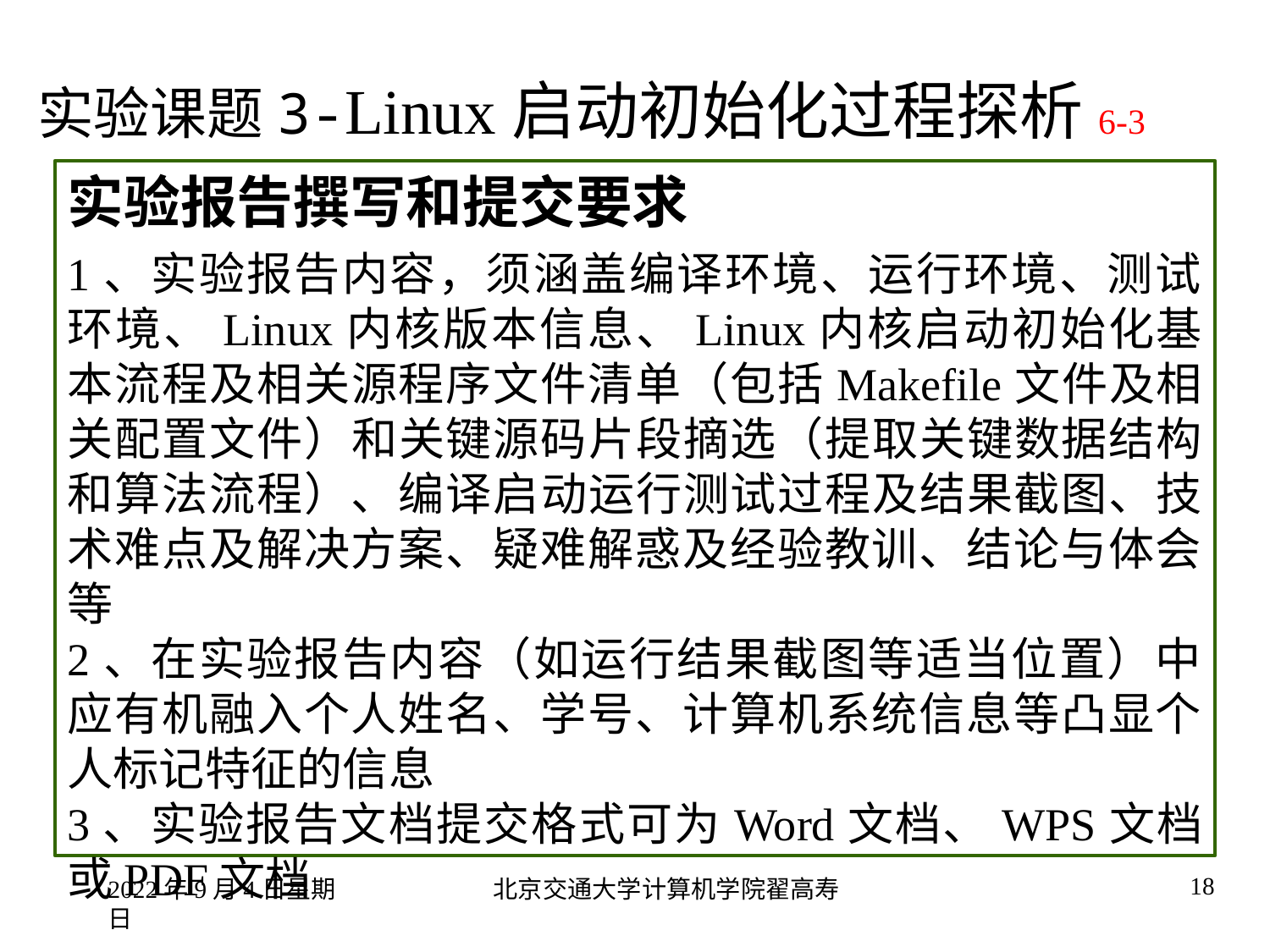

# 实验课题3-Linux启动初始化过程探析6-3
实验报告撰写和提交要求
1、实验报告内容，须涵盖编译环境、运行环境、测试环境、Linux内核版本信息、Linux内核启动初始化基本流程及相关源程序文件清单（包括Makefile文件及相关配置文件）和关键源码片段摘选（提取关键数据结构和算法流程）、编译启动运行测试过程及结果截图、技术难点及解决方案、疑难解惑及经验教训、结论与体会等
2、在实验报告内容（如运行结果截图等适当位置）中应有机融入个人姓名、学号、计算机系统信息等凸显个人标记特征的信息
3、实验报告文档提交格式可为Word文档、WPS文档或PDF文档
2022年9月4日星期日
北京交通大学计算机学院翟高寿
18